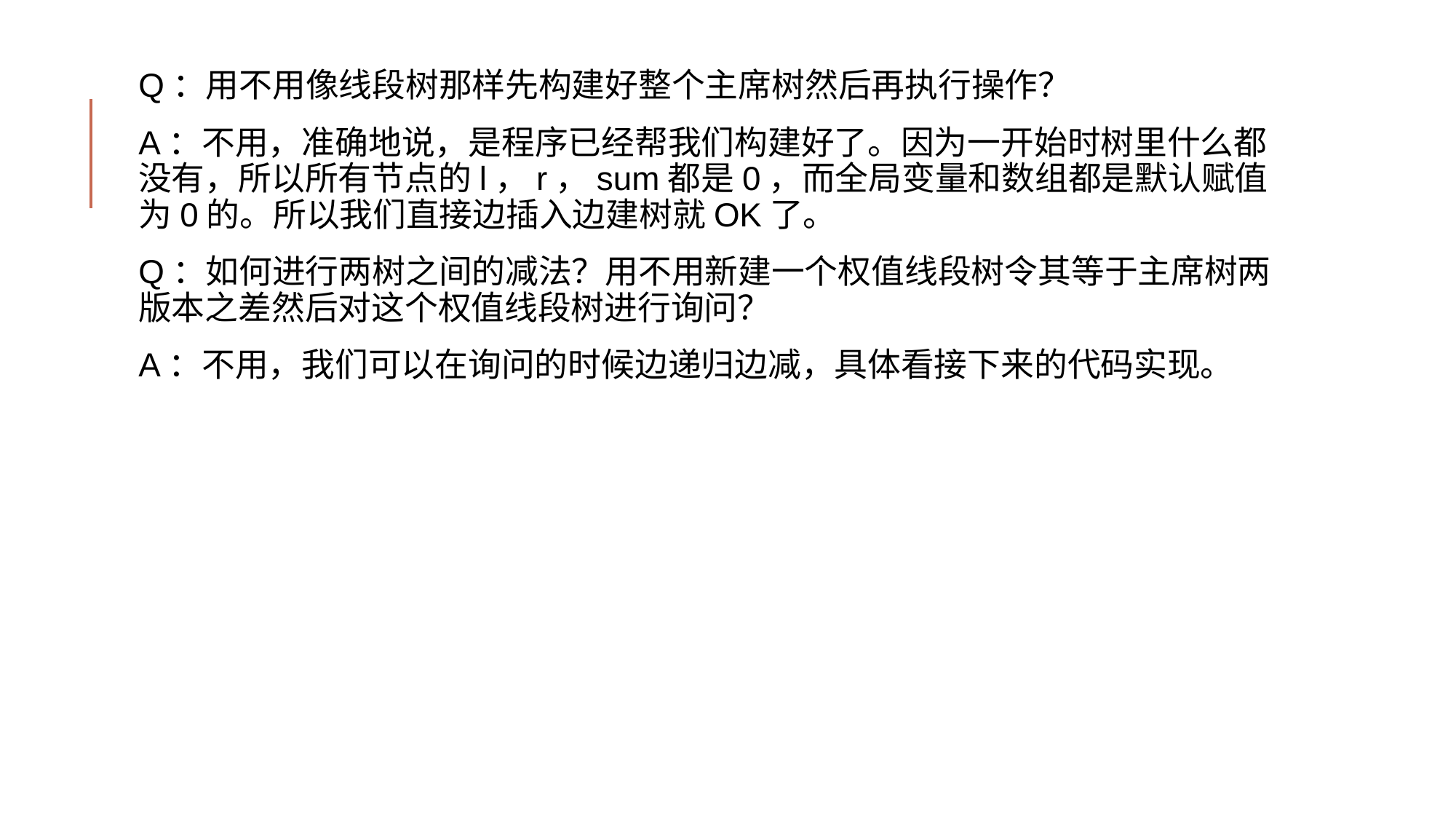

Q：用不用像线段树那样先构建好整个主席树然后再执行操作？
A：不用，准确地说，是程序已经帮我们构建好了。因为一开始时树里什么都没有，所以所有节点的l，r，sum都是0，而全局变量和数组都是默认赋值为0的。所以我们直接边插入边建树就OK了。
Q：如何进行两树之间的减法？用不用新建一个权值线段树令其等于主席树两版本之差然后对这个权值线段树进行询问？
A：不用，我们可以在询问的时候边递归边减，具体看接下来的代码实现。